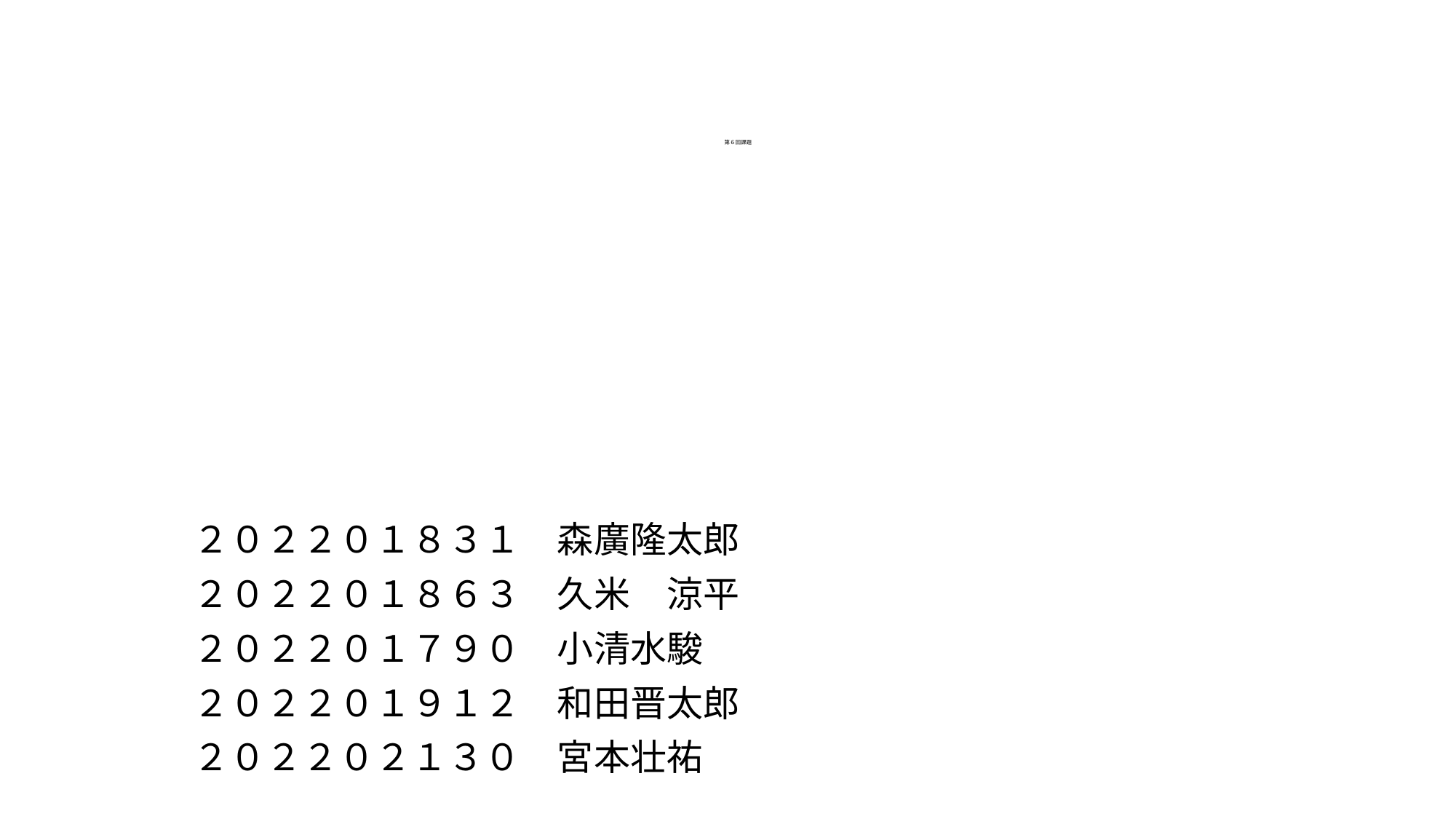

# 第６回課題
２０２２０１８３１　森廣隆太郎
２０２２０１８６３　久米　涼平
２０２２０１７９０　小清水駿
２０２２０１９１２　和田晋太郎
２０２２０２１３０　宮本壮祐